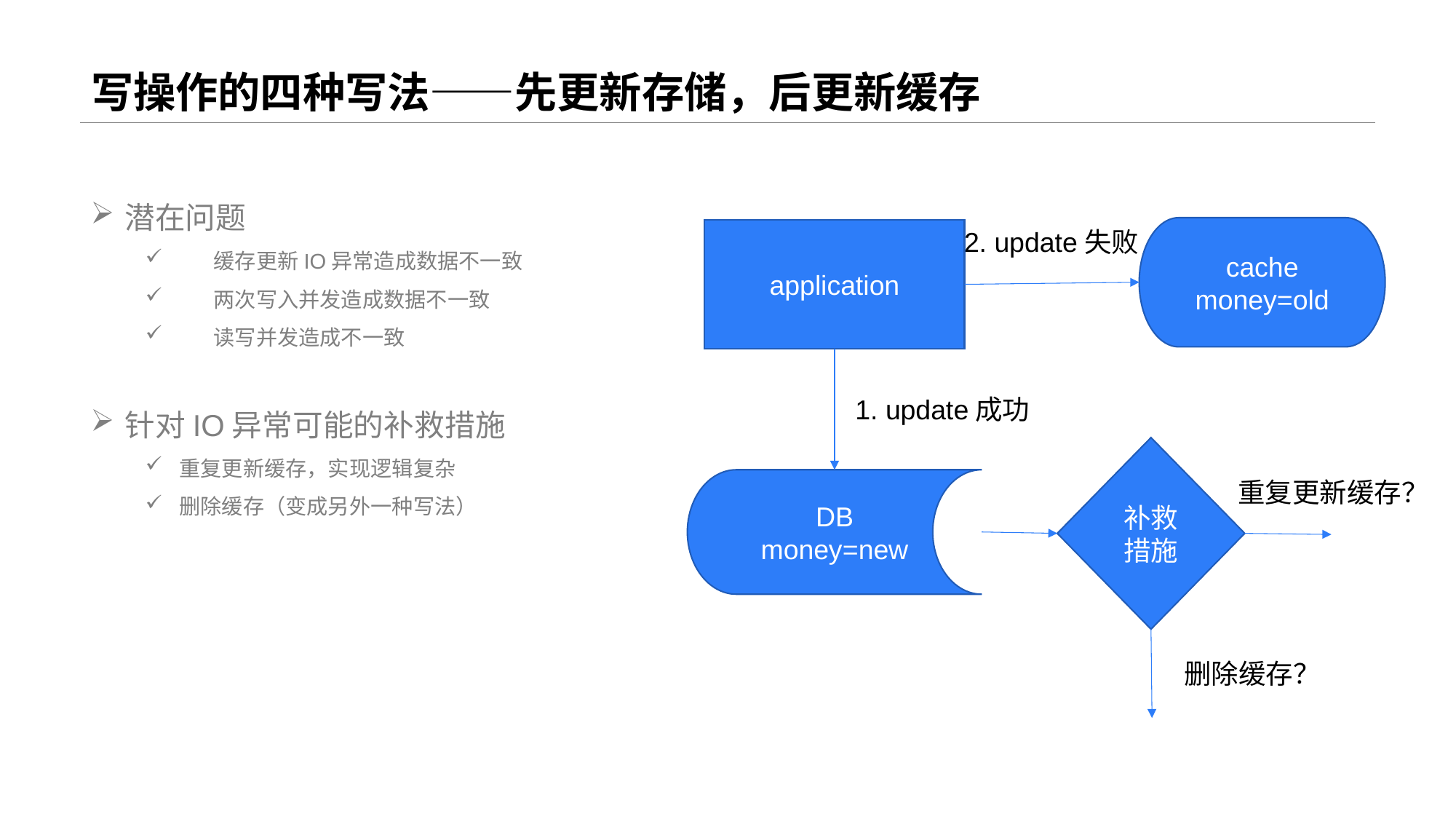

# 写操作的四种写法——先更新存储，后更新缓存
潜在问题
缓存更新IO异常造成数据不一致
两次写入并发造成数据不一致
读写并发造成不一致

针对IO异常可能的补救措施
重复更新缓存，实现逻辑复杂
删除缓存（变成另外一种写法）

cache
money=old
application
2. update失败
1. update成功
补救措施
DB
money=new
重复更新缓存？
删除缓存？